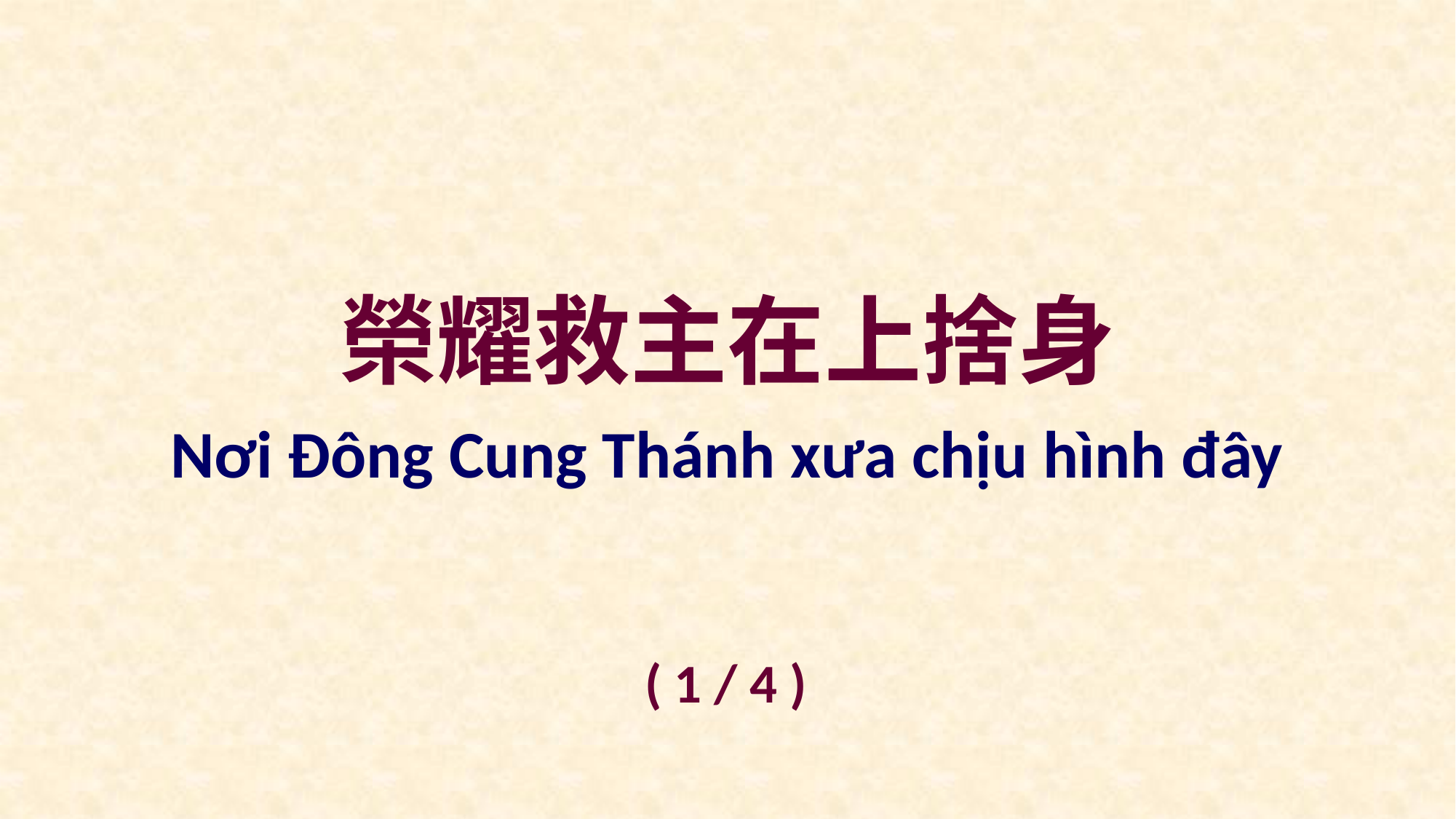

榮耀救主在上捨身
Nơi Đông Cung Thánh xưa chịu hình đây
( 1 / 4 )